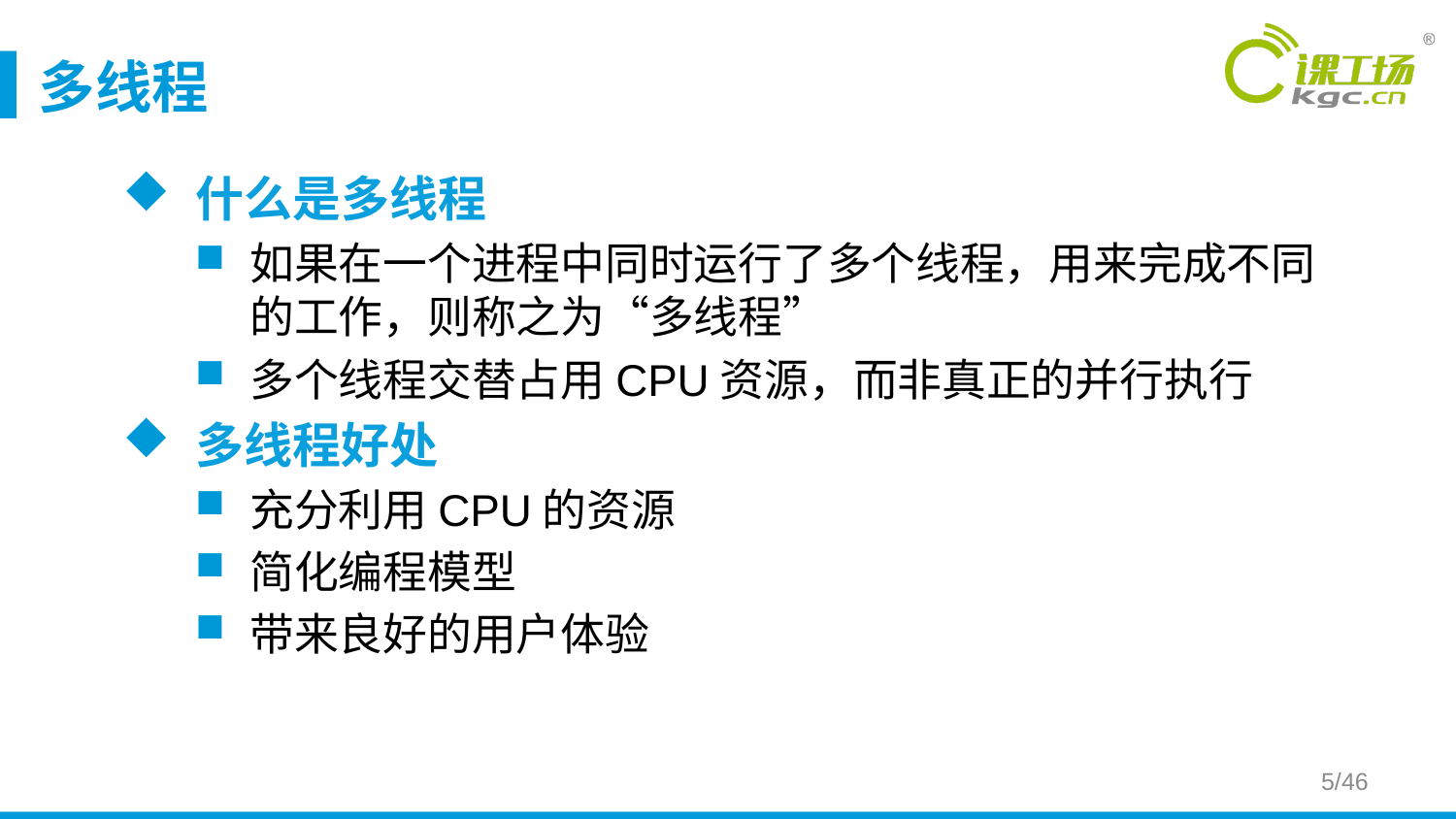

# 多线程
什么是多线程
如果在一个进程中同时运行了多个线程，用来完成不同的工作，则称之为“多线程”
多个线程交替占用CPU资源，而非真正的并行执行
多线程好处
充分利用CPU的资源
简化编程模型
带来良好的用户体验

5/46